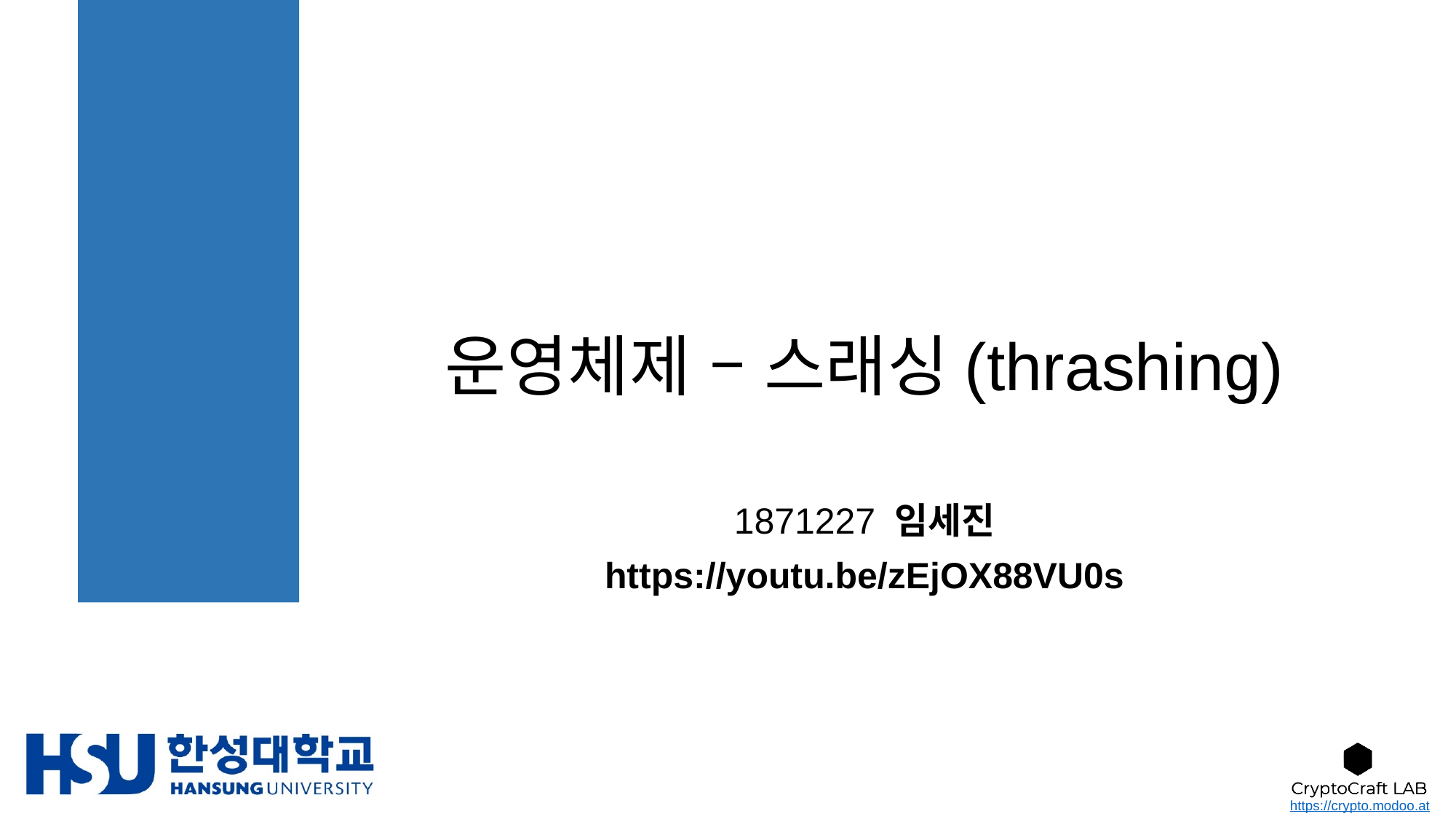

# 운영체제 – 스래싱(thrashing)
1871227 임세진
https://youtu.be/zEjOX88VU0s